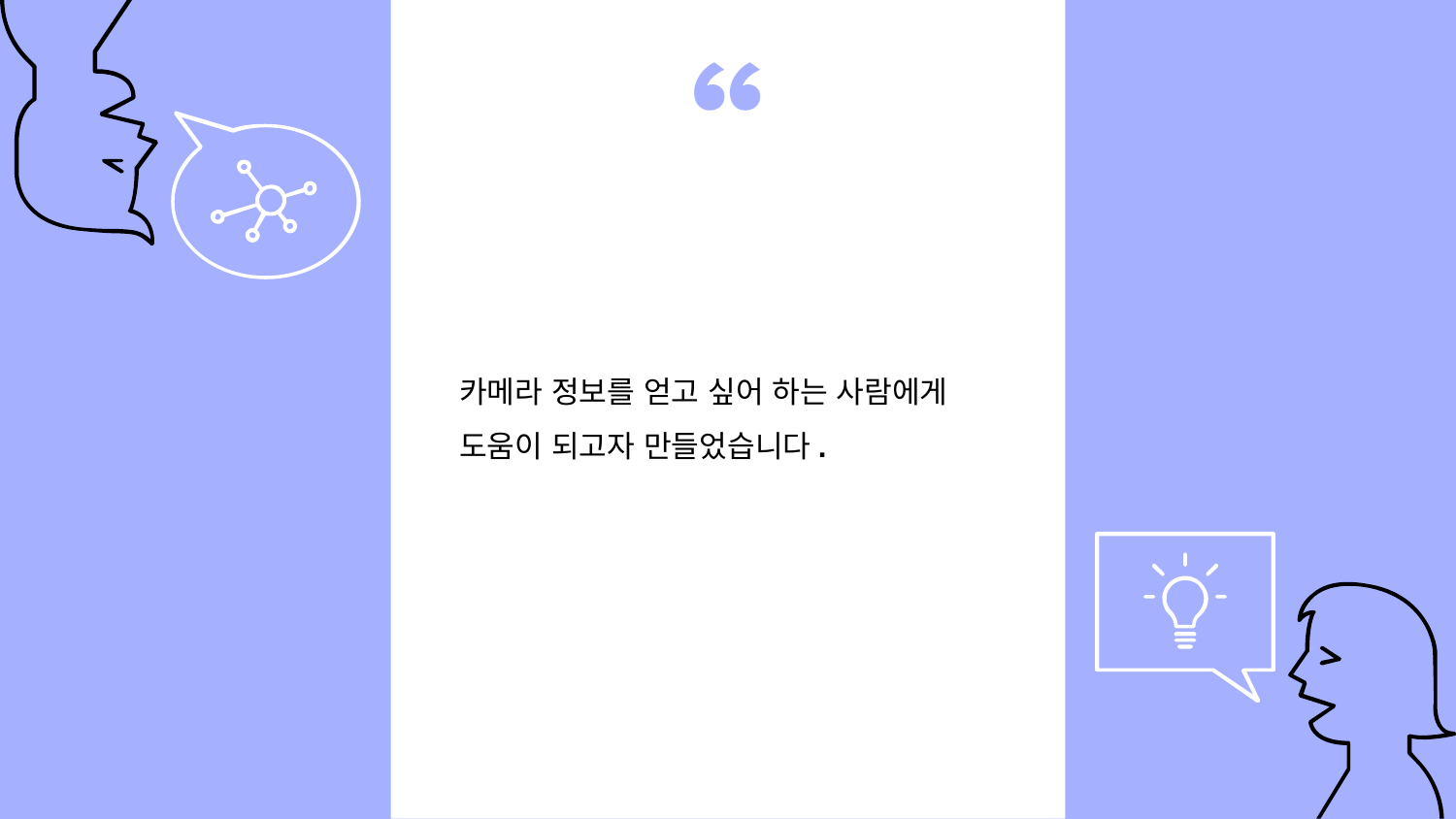

카메라 정보를 얻고 싶어 하는 사람에게 도움이 되고자 만들었습니다.